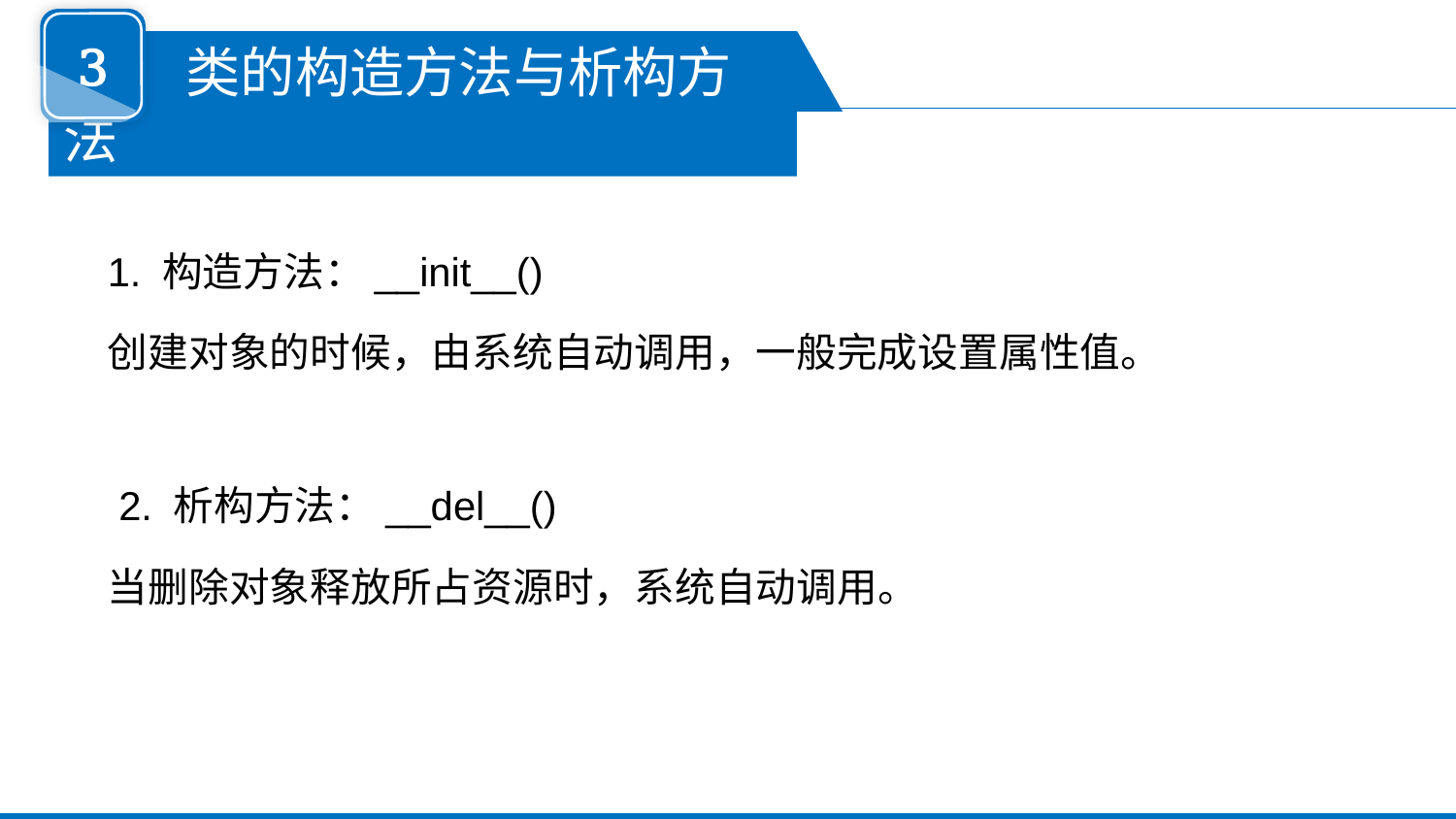

3

  类的构造方法与析构方法
1. 构造方法：__init__()
创建对象的时候，由系统自动调用，一般完成设置属性值。
 2. 析构方法：__del__()
当删除对象释放所占资源时，系统自动调用。